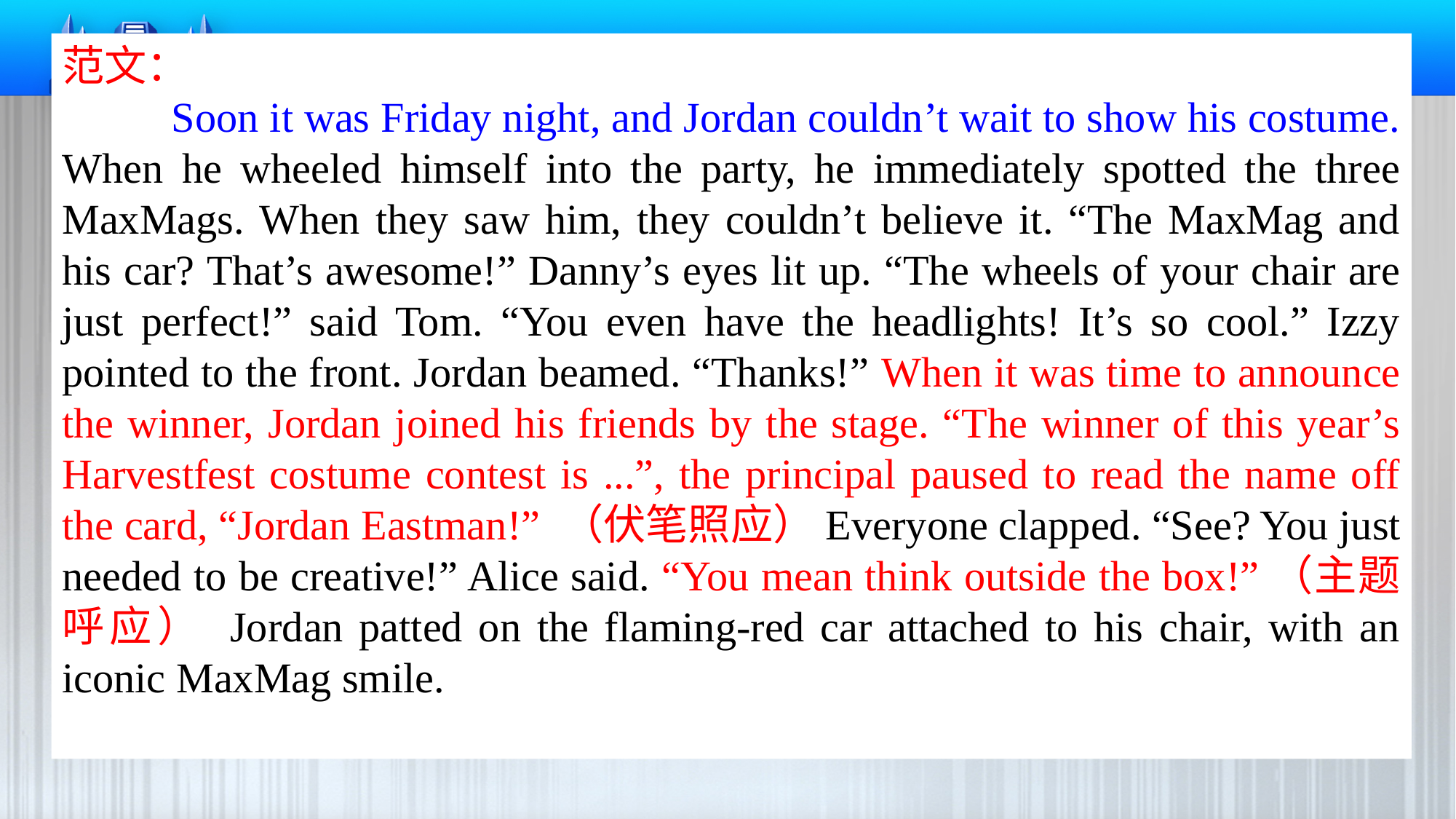

范文：
 	Soon it was Friday night, and Jordan couldn’t wait to show his costume. When he wheeled himself into the party, he immediately spotted the three MaxMags. When they saw him, they couldn’t believe it. “The MaxMag and his car? That’s awesome!” Danny’s eyes lit up. “The wheels of your chair are just perfect!” said Tom. “You even have the headlights! It’s so cool.” Izzy pointed to the front. Jordan beamed. “Thanks!” When it was time to announce the winner, Jordan joined his friends by the stage. “The winner of this year’s Harvestfest costume contest is ...”, the principal paused to read the name off the card, “Jordan Eastman!” （伏笔照应）Everyone clapped. “See? You just needed to be creative!” Alice said. “You mean think outside the box!”（主题呼应） Jordan patted on the flaming-red car attached to his chair, with an iconic MaxMag smile.